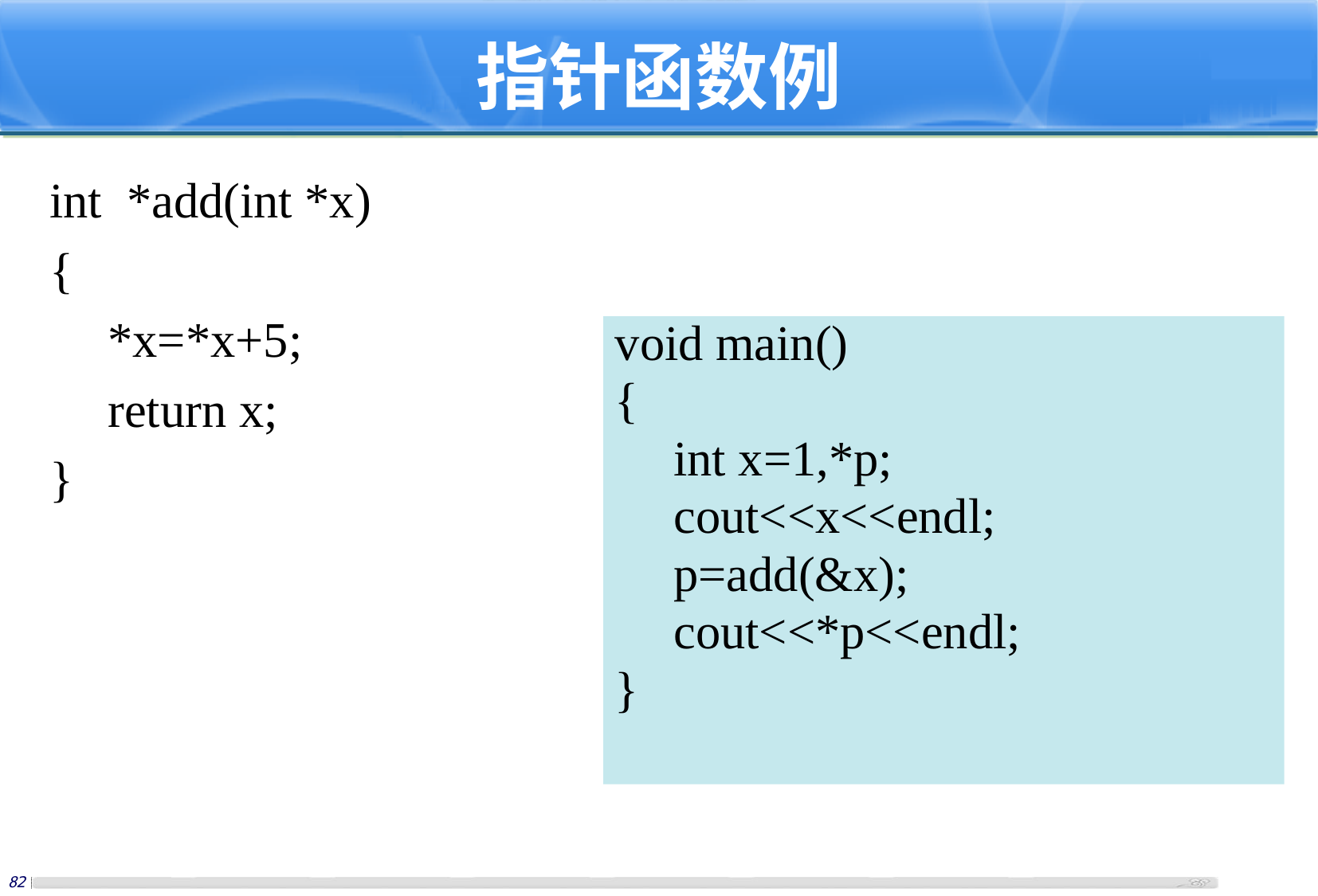

# 指针函数例
int  *add(int *x)
{
	*x=*x+5;
	return x;
}

void main()
{
	int x=1,*p;
	cout<<x<<endl;
	p=add(&x);
	cout<<*p<<endl;
}